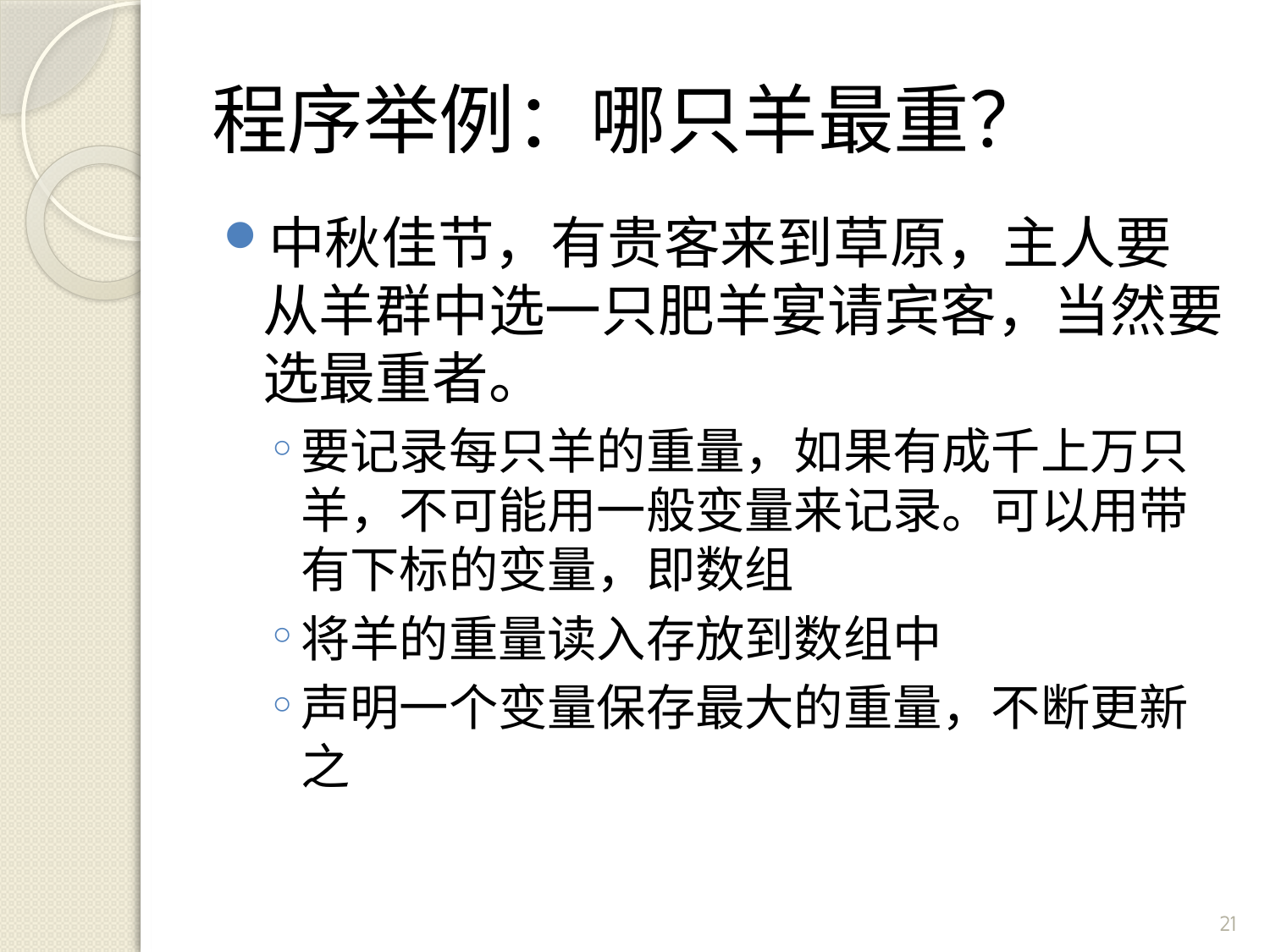

# 程序举例：哪只羊最重？
中秋佳节，有贵客来到草原，主人要从羊群中选一只肥羊宴请宾客，当然要选最重者。
要记录每只羊的重量，如果有成千上万只羊，不可能用一般变量来记录。可以用带有下标的变量，即数组
将羊的重量读入存放到数组中
声明一个变量保存最大的重量，不断更新之

21